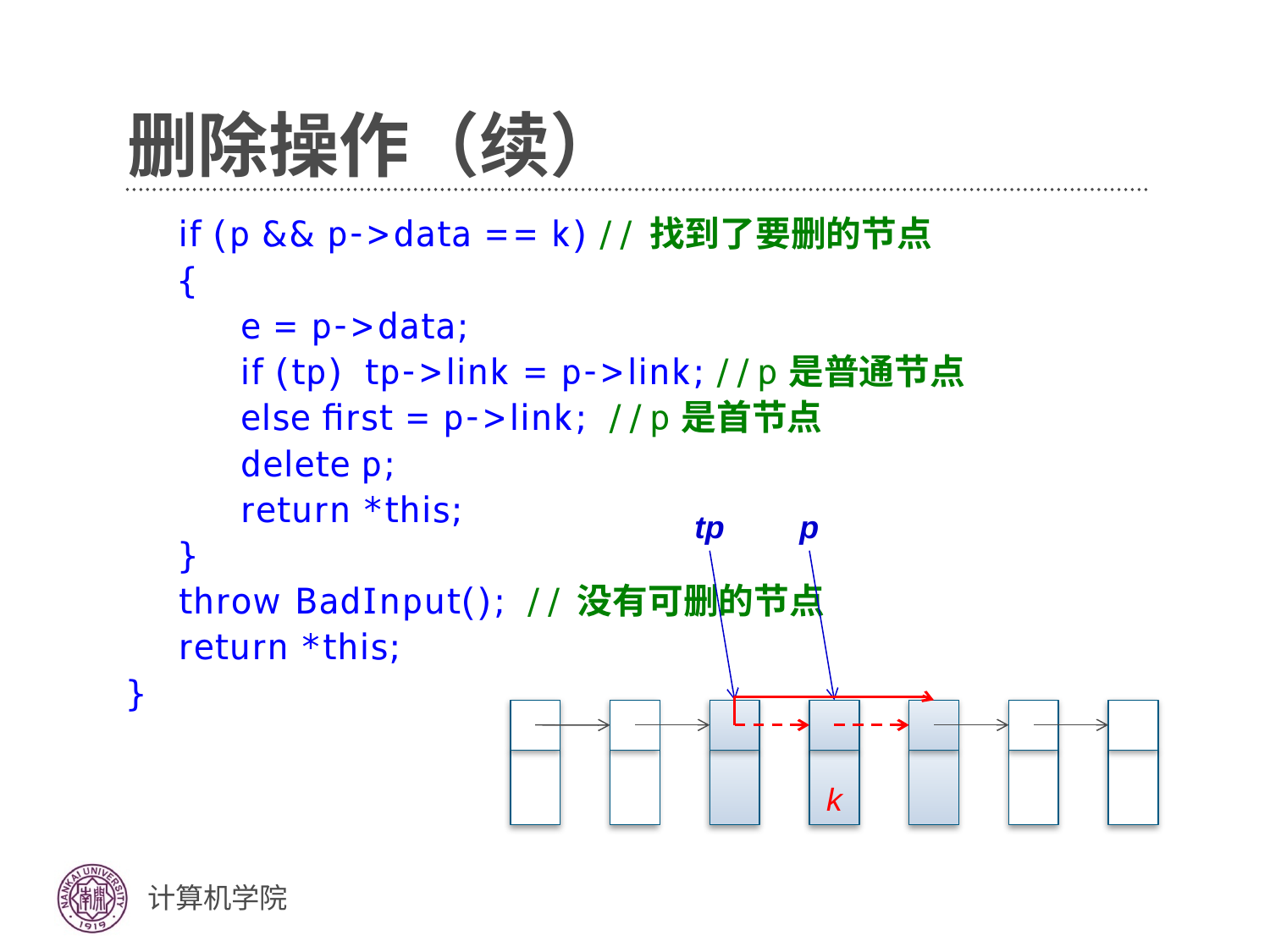

# 删除操作（续）
     if (p && p->data == k) //找到了要删的节点
     {
           e = p->data;
           if (tp)  tp->link = p->link; //p是普通节点
           else first = p->link;  //p是首节点
           delete p;
           return *this;
     }
     throw BadInput();  //没有可删的节点
     return *this;
}
tp
p

k